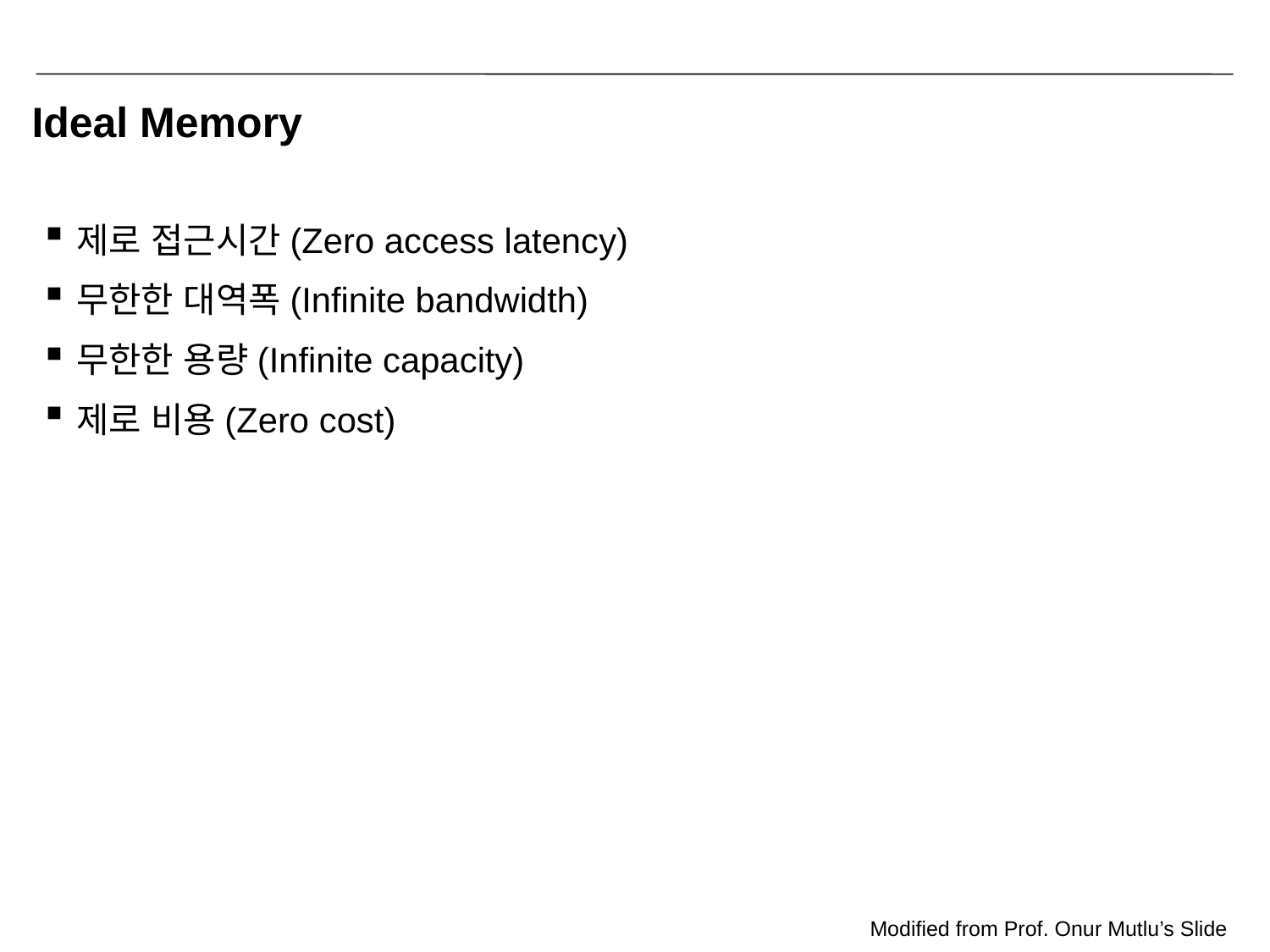

# Ideal Memory
제로 접근시간(Zero access latency)
무한한 대역폭(Infinite bandwidth)
무한한 용량(Infinite capacity)
제로 비용(Zero cost)

Modified from Prof. Onur Mutlu’s Slide